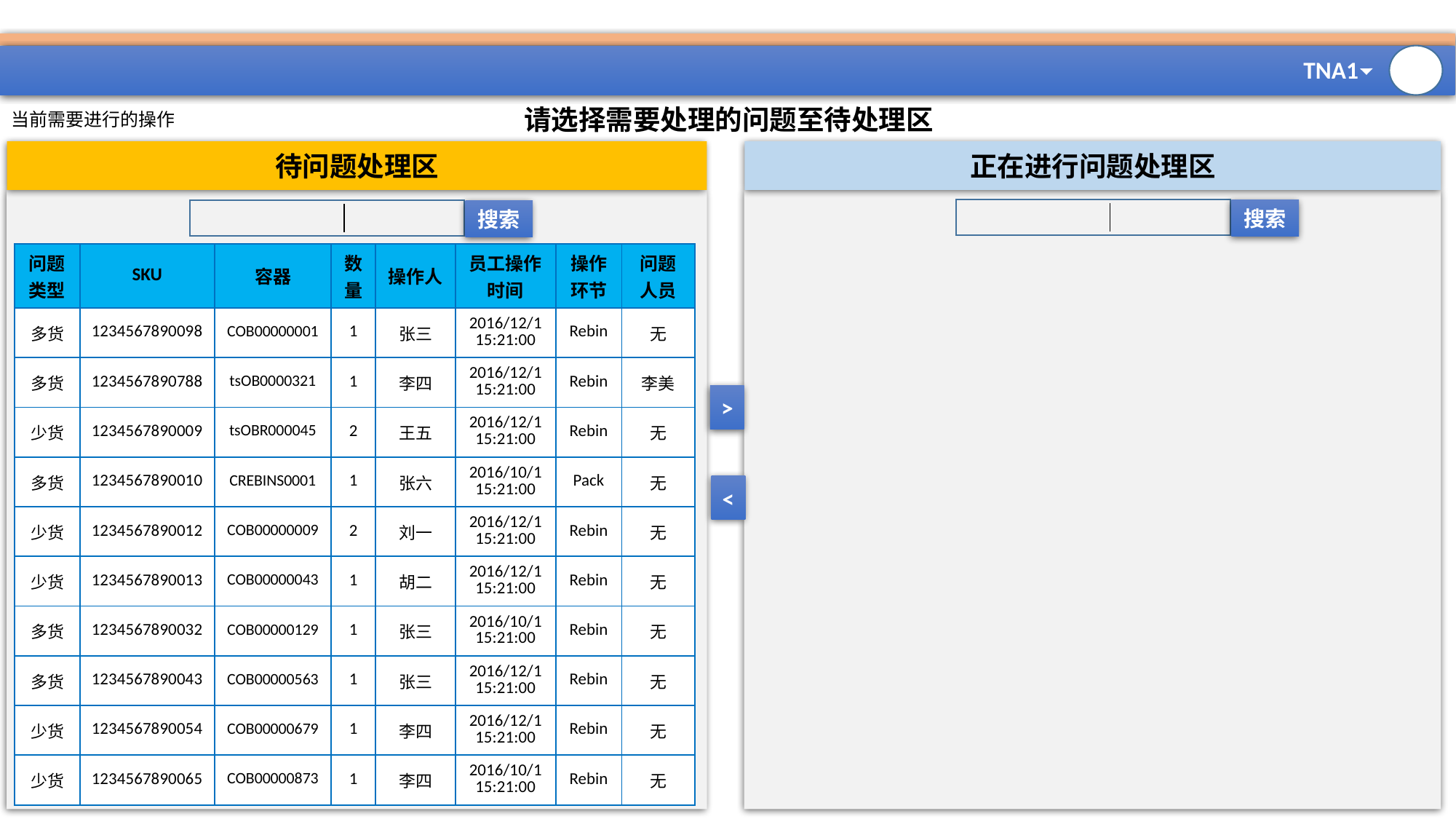

#
请选择需要处理的问题至待处理区
当前需要进行的操作
待问题处理区

正在进行问题处理区

搜索

搜索
| 问题类型 | SKU | 容器 | 数量 | 操作人 | 员工操作时间 | 操作环节 | 问题人员 |
| --- | --- | --- | --- | --- | --- | --- | --- |
| 多货 | 1234567890098 | COB00000001 | 1 | 张三 | 2016/12/1 15:21:00 | Rebin | 无 |
| 多货 | 1234567890788 | tsOB0000321 | 1 | 李四 | 2016/12/1 15:21:00 | Rebin | 李美 |
| 少货 | 1234567890009 | tsOBR000045 | 2 | 王五 | 2016/12/1 15:21:00 | Rebin | 无 |
| 多货 | 1234567890010 | CREBINS0001 | 1 | 张六 | 2016/10/1 15:21:00 | Pack | 无 |
| 少货 | 1234567890012 | COB00000009 | 2 | 刘一 | 2016/12/1 15:21:00 | Rebin | 无 |
| 少货 | 1234567890013 | COB00000043 | 1 | 胡二 | 2016/12/1 15:21:00 | Rebin | 无 |
| 多货 | 1234567890032 | COB00000129 | 1 | 张三 | 2016/10/1 15:21:00 | Rebin | 无 |
| 多货 | 1234567890043 | COB00000563 | 1 | 张三 | 2016/12/1 15:21:00 | Rebin | 无 |
| 少货 | 1234567890054 | COB00000679 | 1 | 李四 | 2016/12/1 15:21:00 | Rebin | 无 |
| 少货 | 1234567890065 | COB00000873 | 1 | 李四 | 2016/10/1 15:21:00 | Rebin | 无 |
>
<